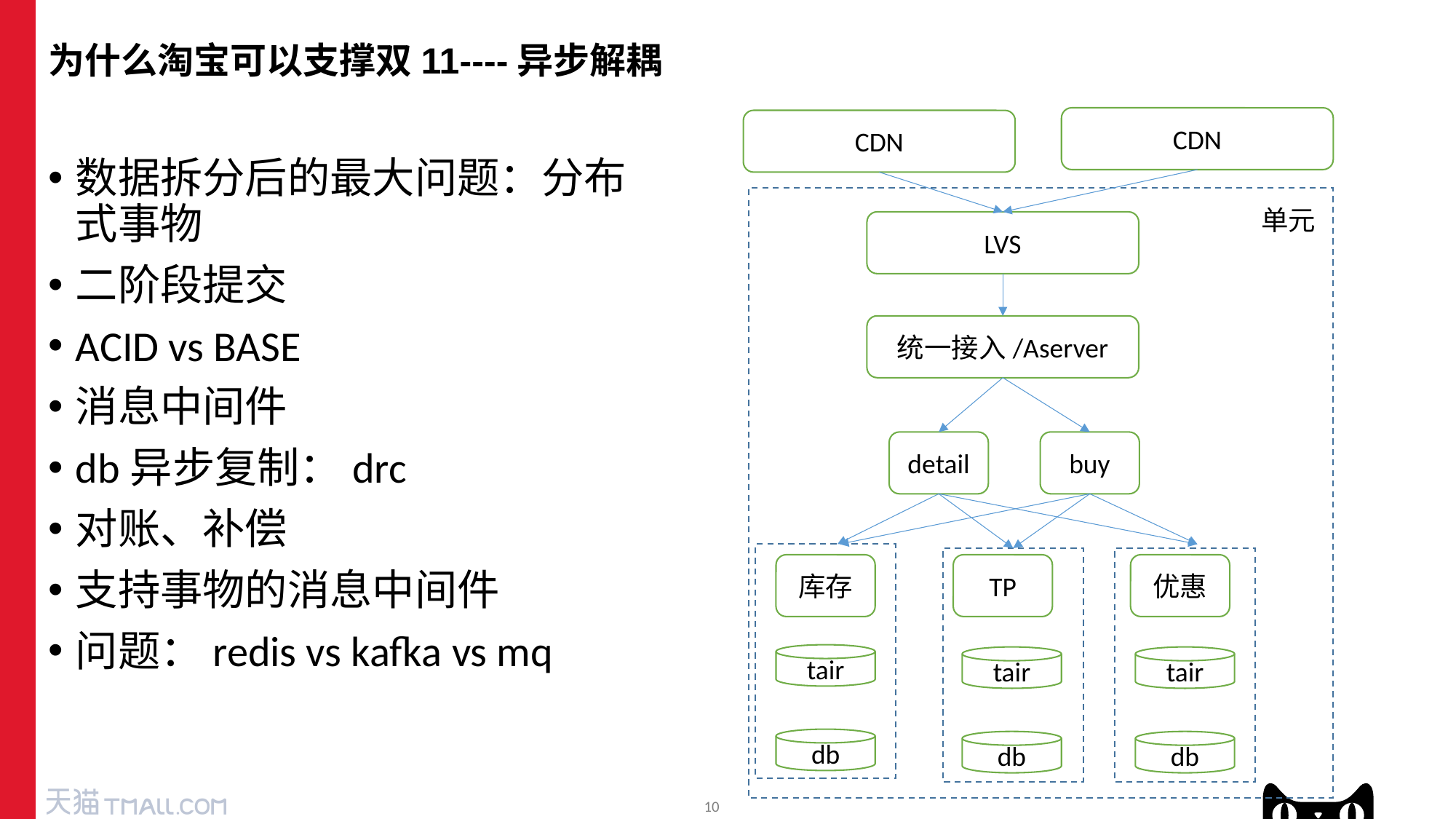

# 为什么淘宝可以支撑双11----异步解耦
CDN
CDN

数据拆分后的最大问题：分布式事物
二阶段提交
ACID vs BASE
消息中间件
db异步复制：drc
对账、补偿
支持事物的消息中间件
问题：redis vs kafka vs mq

单元
LVS
统一接入/Aserver
detail
buy

TP
优惠
库存
tair
tair
tair
db
db
db